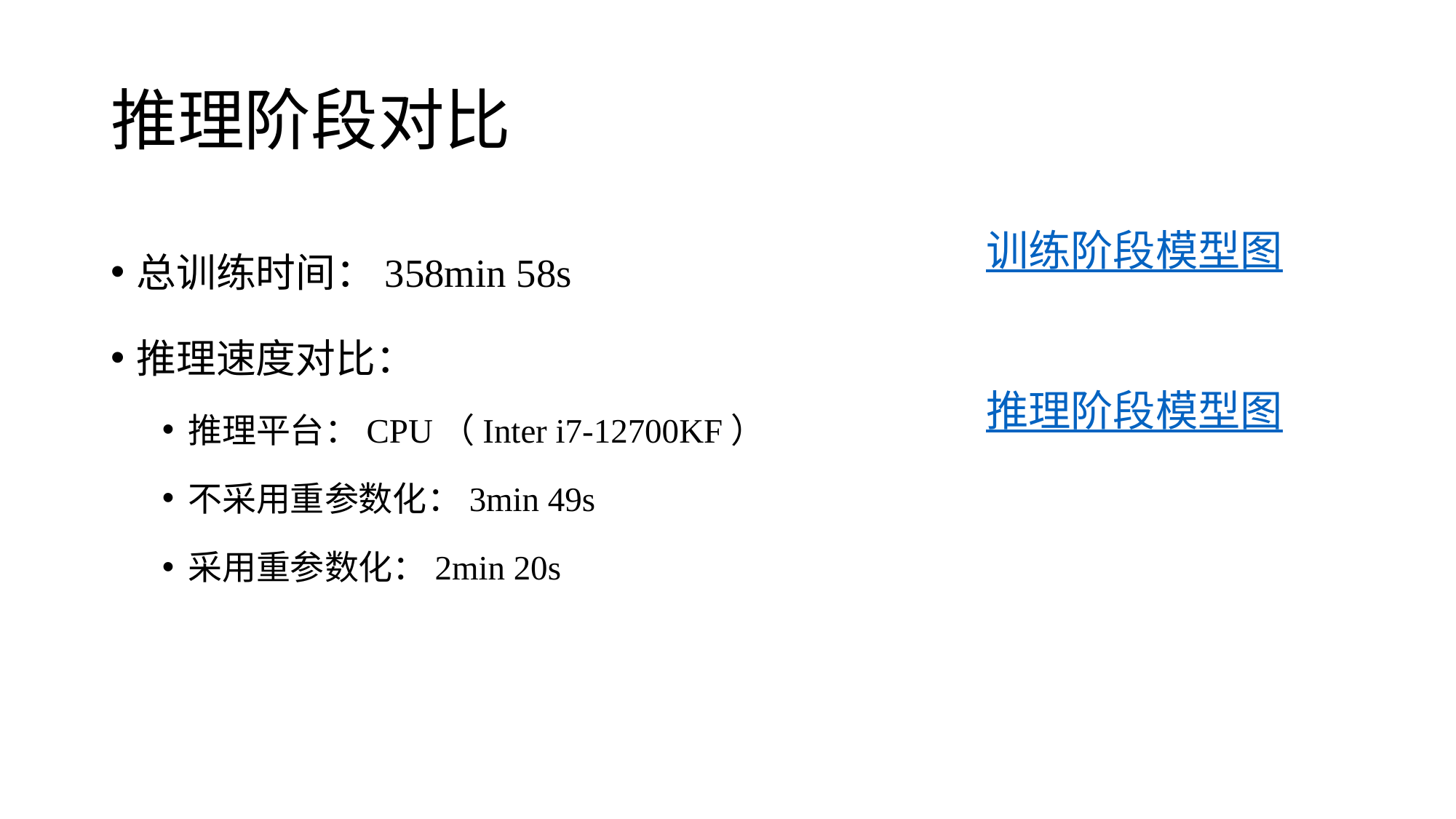

# 推理阶段对比
总训练时间：358min 58s
推理速度对比：
推理平台：CPU（Inter i7-12700KF）
不采用重参数化：3min 49s
采用重参数化：2min 20s

训练阶段模型图
推理阶段模型图